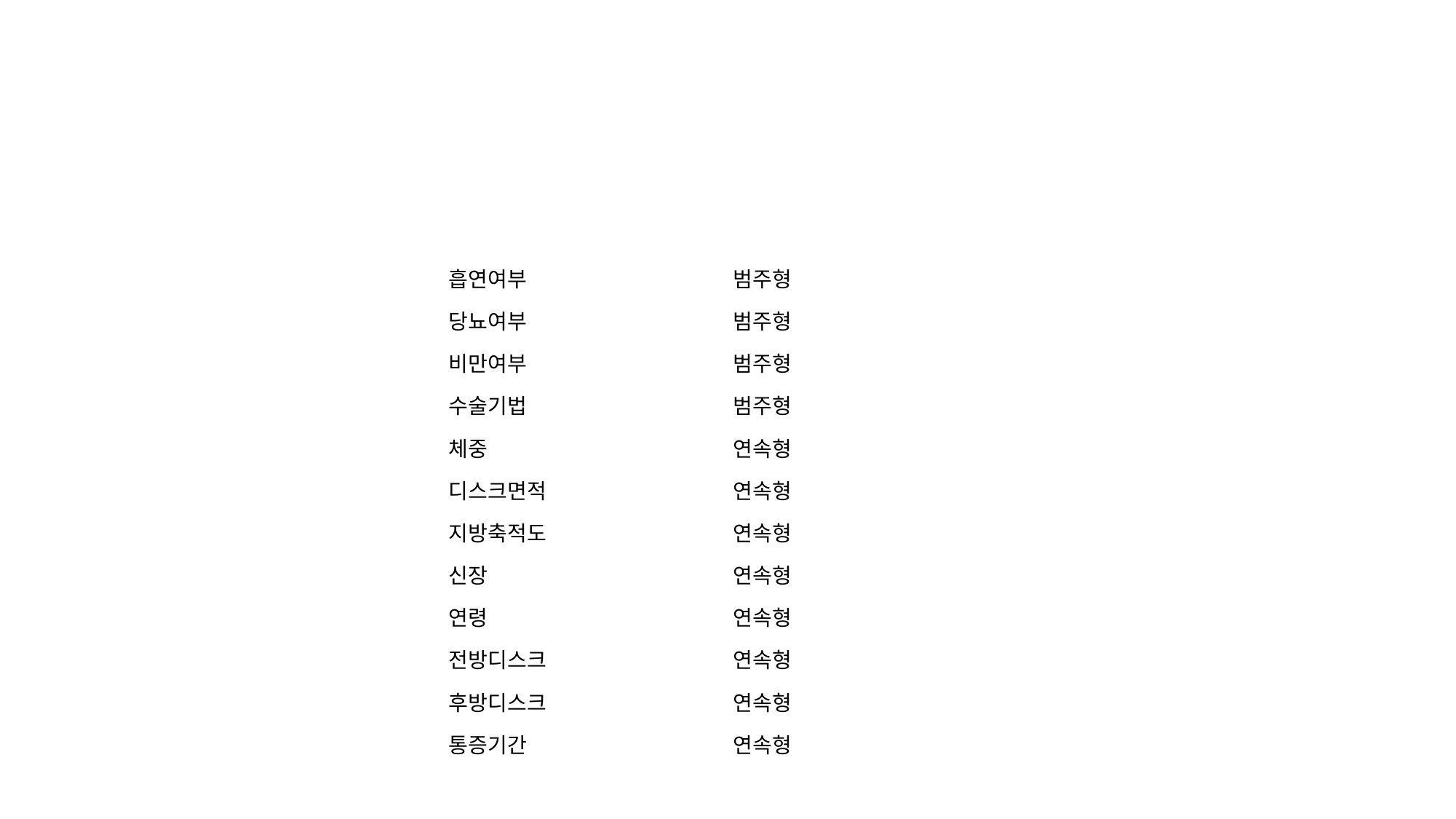

#
| 흡연여부 | 범주형 |
| --- | --- |
| 당뇨여부 | 범주형 |
| 비만여부 | 범주형 |
| 수술기법 | 범주형 |
| 체중 | 연속형 |
| 디스크면적 | 연속형 |
| 지방축적도 | 연속형 |
| 신장 | 연속형 |
| 연령 | 연속형 |
| 전방디스크 | 연속형 |
| 후방디스크 | 연속형 |
| 통증기간 | 연속형 |